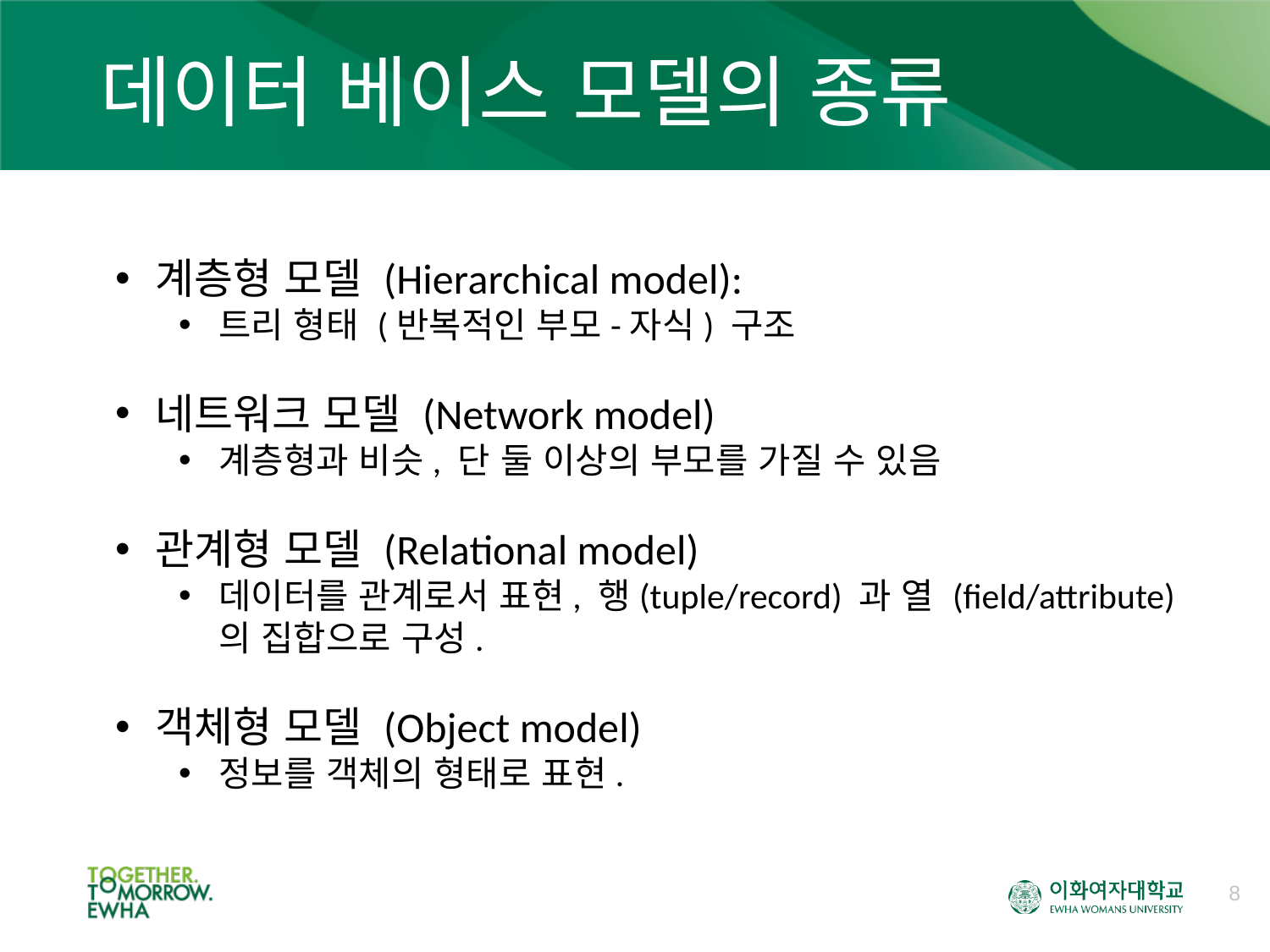

# 데이터 베이스 모델의 종류
계층형 모델 (Hierarchical model):
트리 형태 (반복적인 부모-자식) 구조

네트워크 모델 (Network model)
계층형과 비슷, 단 둘 이상의 부모를 가질 수 있음

관계형 모델 (Relational model)
데이터를 관계로서 표현, 행(tuple/record) 과 열 (field/attribute) 의 집합으로 구성.

객체형 모델 (Object model)
정보를 객체의 형태로 표현.
8